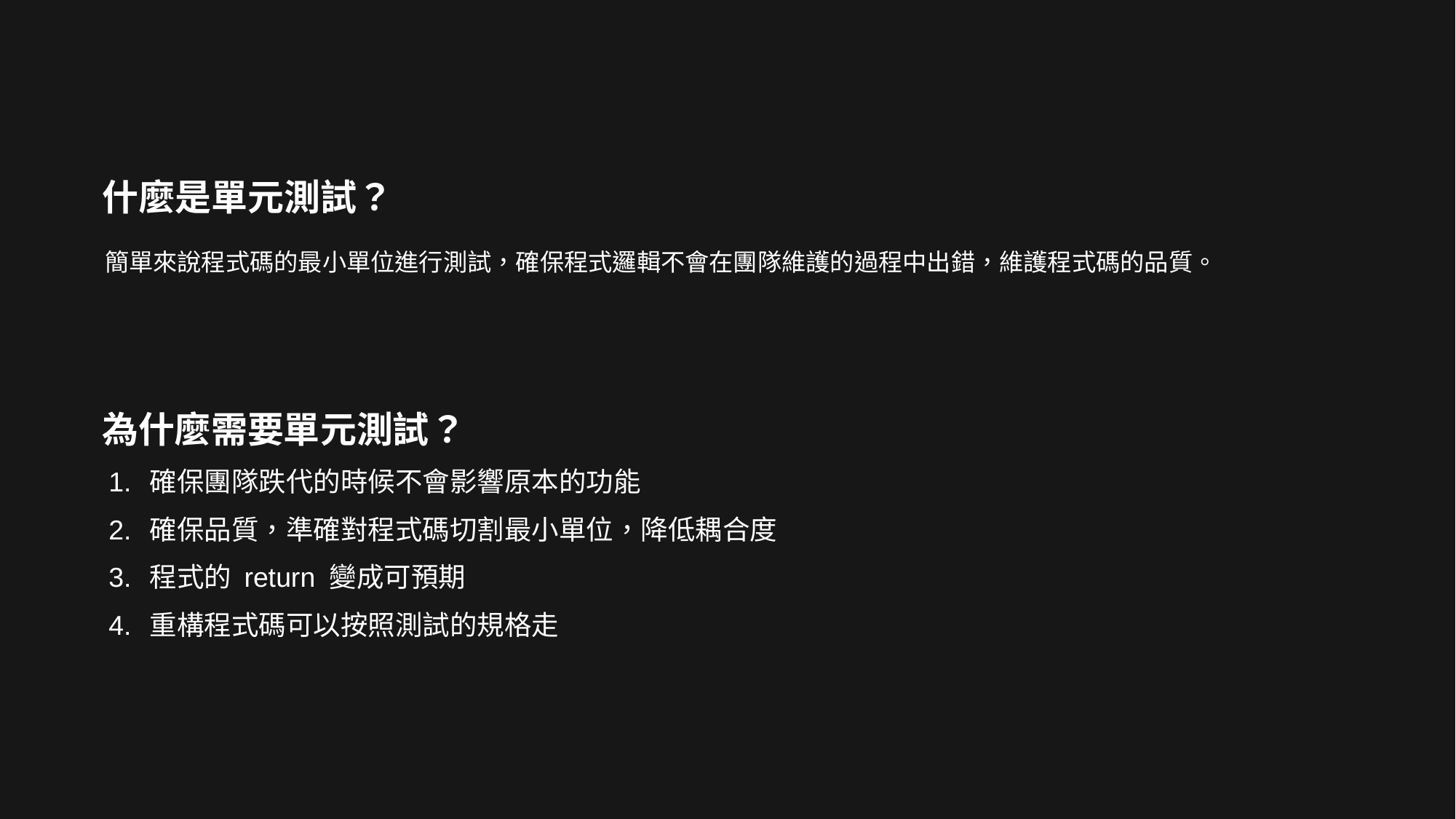

# 什麼是單元測試？
簡單來說程式碼的最小單位進行測試，確保程式邏輯不會在團隊維護的過程中出錯，維護程式碼的品質。
為什麼需要單元測試？
確保團隊跌代的時候不會影響原本的功能
確保品質，準確對程式碼切割最小單位，降低耦合度
程式的 return 變成可預期
重構程式碼可以按照測試的規格走